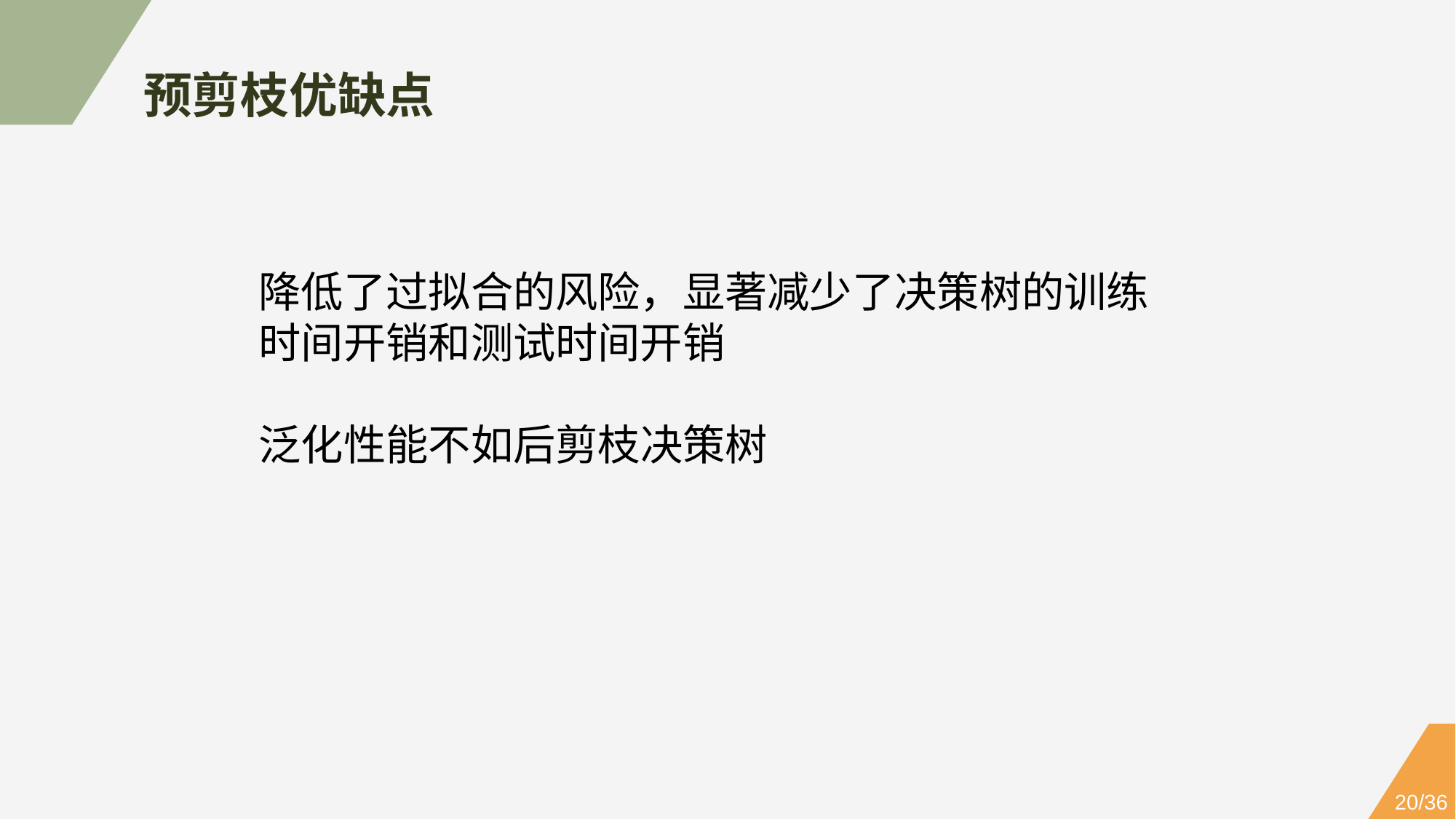

预剪枝优缺点
降低了过拟合的风险，显著减少了决策树的训练时间开销和测试时间开销

泛化性能不如后剪枝决策树